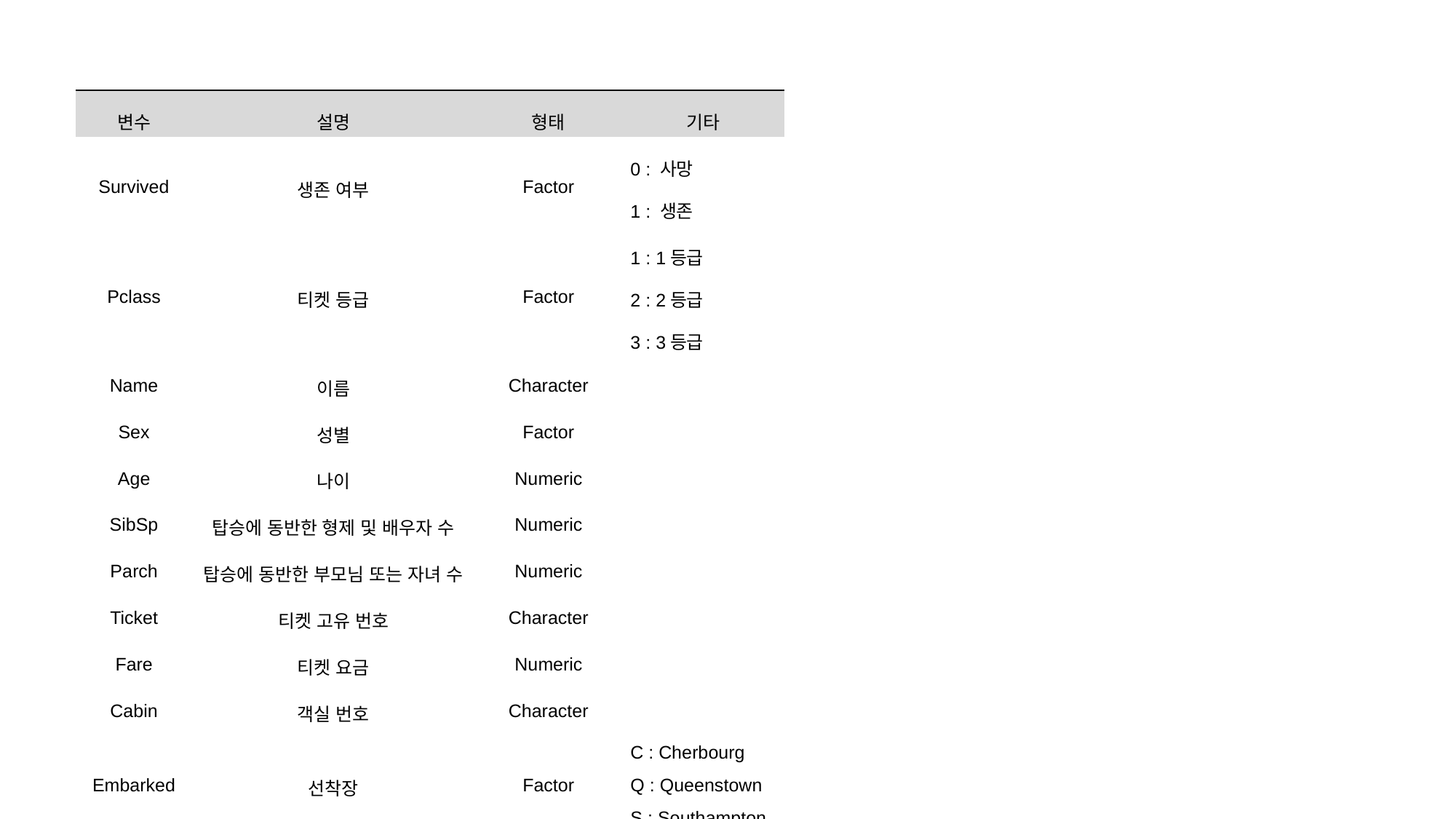

| 변수 | 설명 | 형태 | 기타 |
| --- | --- | --- | --- |
| Survived | 생존 여부 | Factor | 0 : 사망 1 : 생존 |
| Pclass | 티켓 등급 | Factor | 1 : 1등급 2 : 2등급 3 : 3등급 |
| Name | 이름 | Character |  |
| Sex | 성별 | Factor |  |
| Age | 나이 | Numeric |  |
| SibSp | 탑승에 동반한 형제 및 배우자 수 | Numeric |  |
| Parch | 탑승에 동반한 부모님 또는 자녀 수 | Numeric |  |
| Ticket | 티켓 고유 번호 | Character |  |
| Fare | 티켓 요금 | Numeric |  |
| Cabin | 객실 번호 | Character |  |
| Embarked | 선착장 | Factor | C : Cherbourg Q : Queenstown S : Southampton |